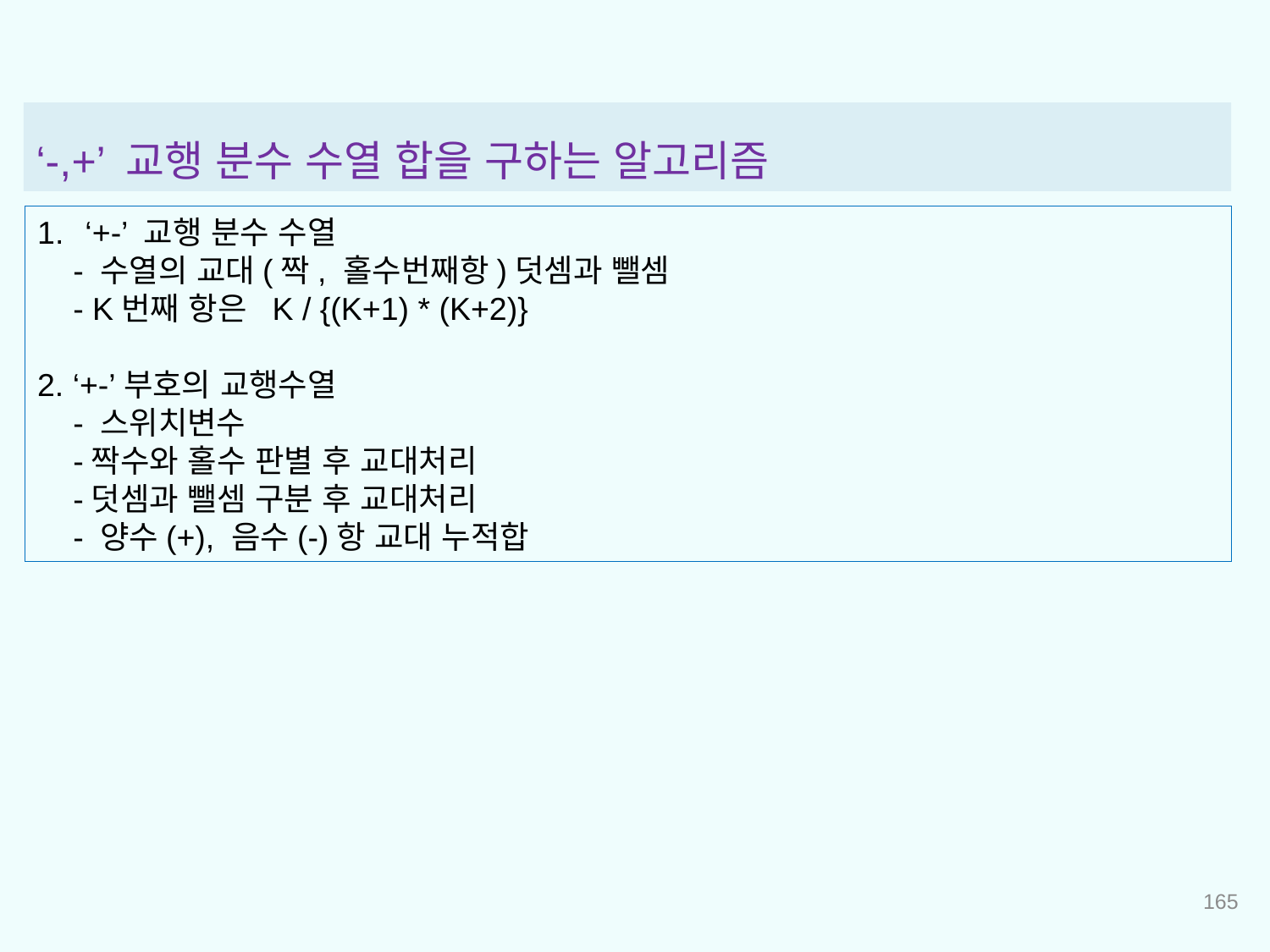

‘-,+’ 교행 분수 수열 합을 구하는 알고리즘
‘+-’ 교행 분수 수열
    - 수열의 교대(짝, 홀수번째항)덧셈과 뺄셈
    - K번째 항은  K / {(K+1) * (K+2)}

2. ‘+-’부호의 교행수열
    - 스위치변수
    -짝수와 홀수 판별 후 교대처리
    -덧셈과 뺄셈 구분 후 교대처리
    - 양수(+), 음수(-)항 교대 누적합
165